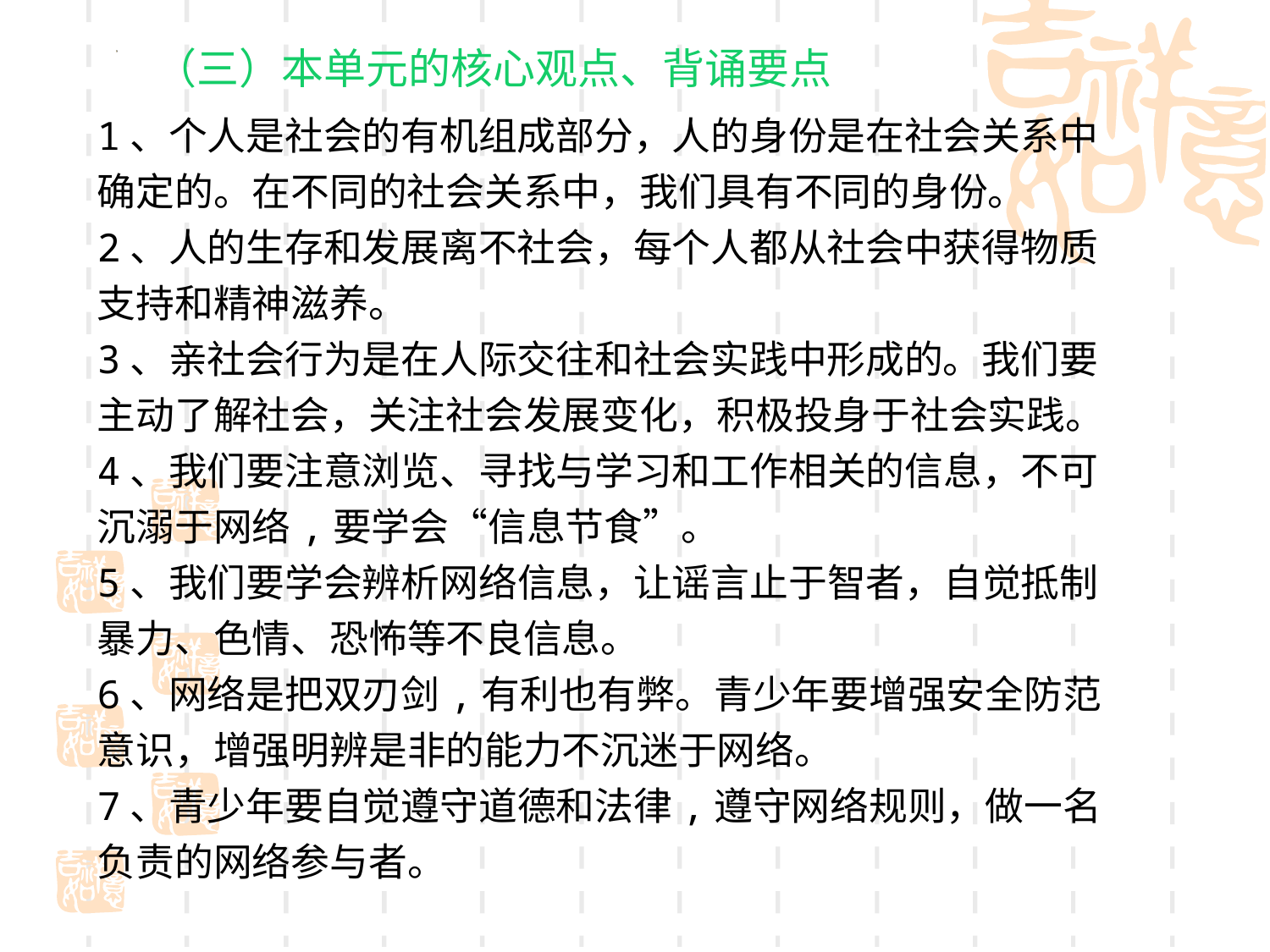

（三）本单元的核心观点、背诵要点
1、个人是社会的有机组成部分，人的身份是在社会关系中确定的。在不同的社会关系中，我们具有不同的身份。
2、人的生存和发展离不社会，每个人都从社会中获得物质支持和精神滋养。
3、亲社会行为是在人际交往和社会实践中形成的。我们要主动了解社会，关注社会发展变化，积极投身于社会实践。
4、我们要注意浏览、寻找与学习和工作相关的信息，不可沉溺于网络,要学会“信息节食”。
5、我们要学会辨析网络信息，让谣言止于智者，自觉抵制暴力、色情、恐怖等不良信息。
6、网络是把双刃剑,有利也有弊。青少年要增强安全防范意识，增强明辨是非的能力不沉迷于网络。
7、青少年要自觉遵守道德和法律,遵守网络规则，做一名负责的网络参与者。